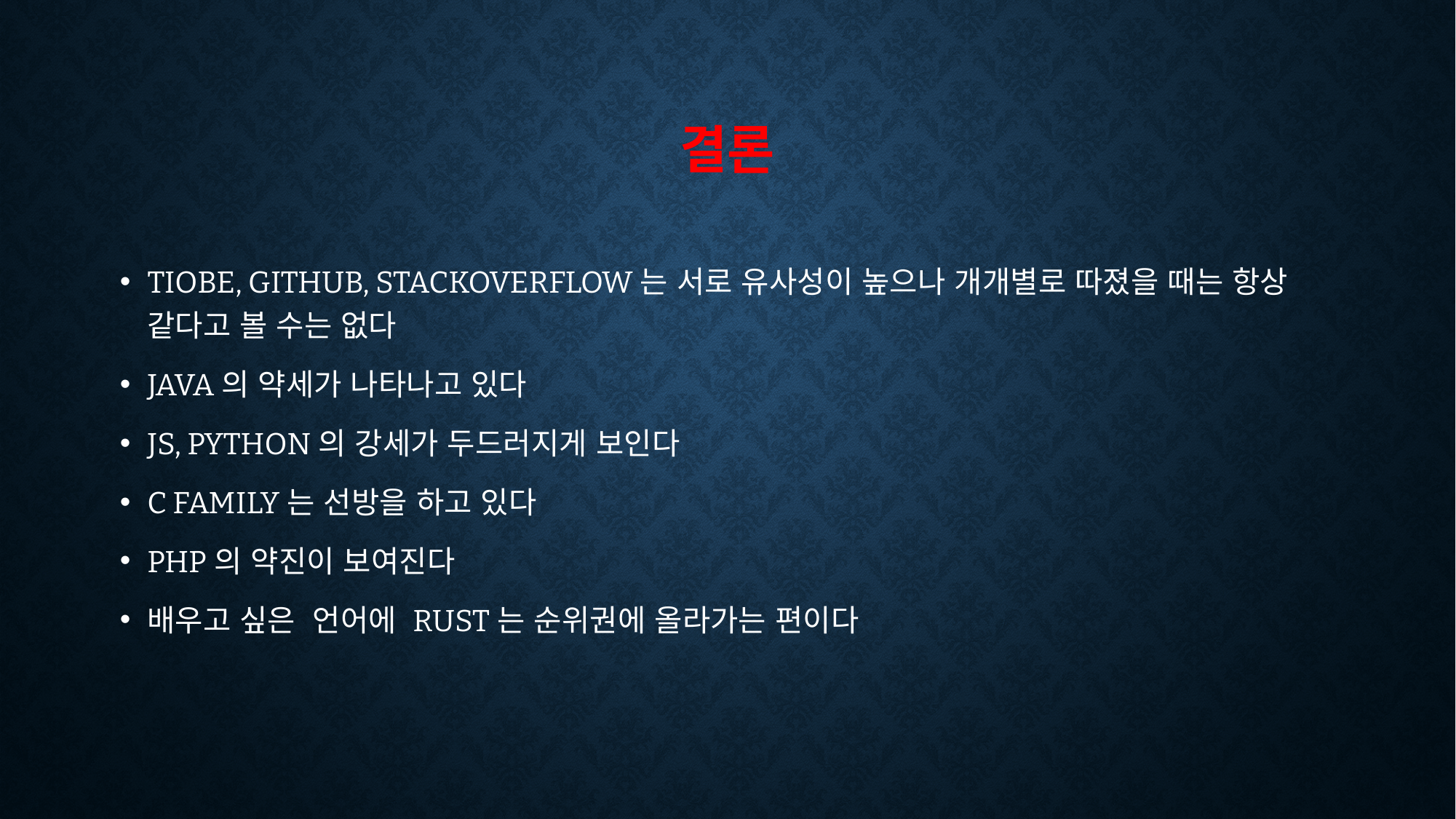

# 결론
TIOBE, GITHUB, STACKOVERFLOW는 서로 유사성이 높으나 개개별로 따졌을 때는 항상 같다고 볼 수는 없다
JAVA의 약세가 나타나고 있다
JS, PYTHON의 강세가 두드러지게 보인다
C FAMILY는 선방을 하고 있다
PHP의 약진이 보여진다
배우고 싶은  언어에 RUST는 순위권에 올라가는 편이다